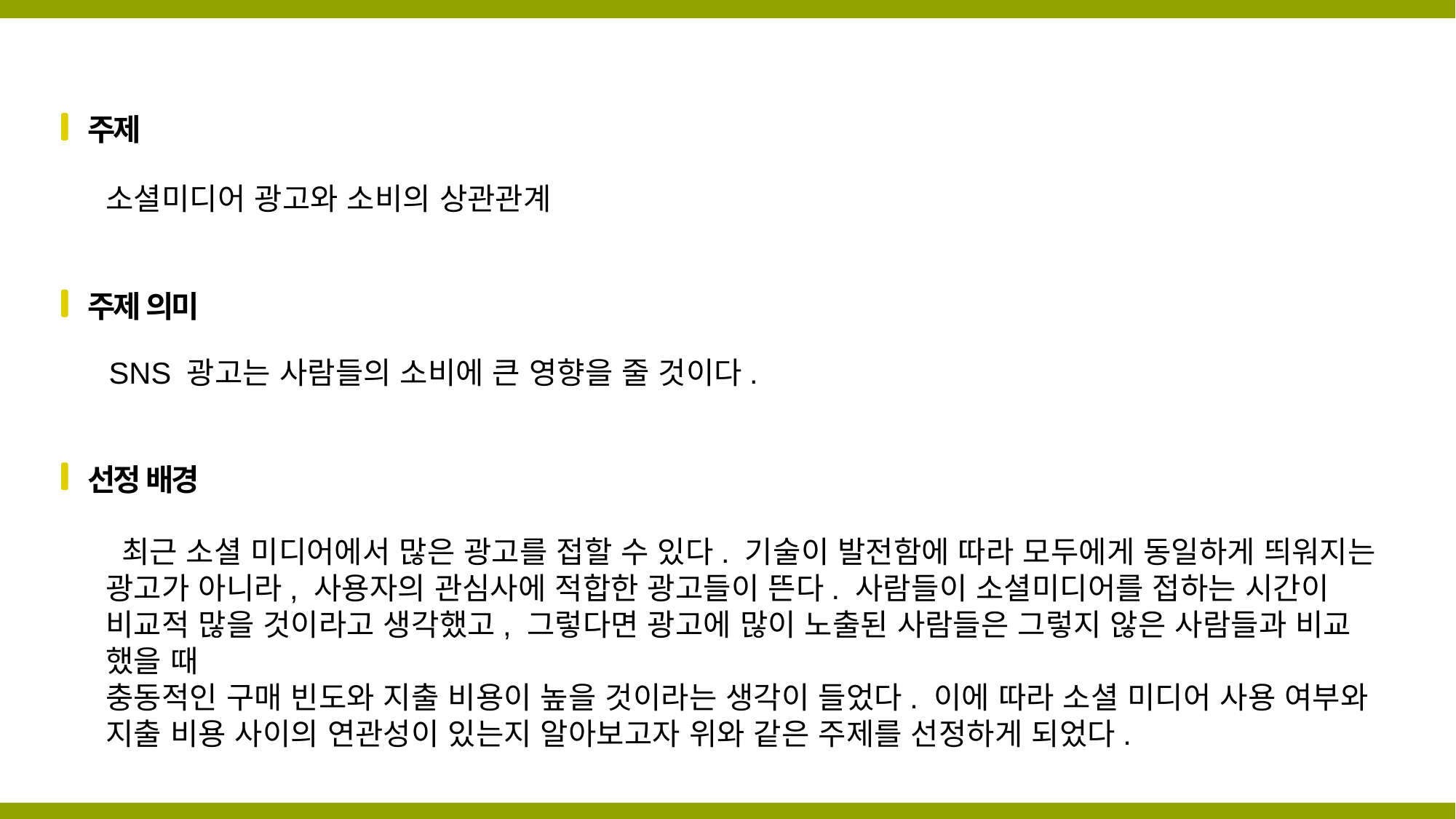

주제

소셜미디어 광고와 소비의 상관관계
주제 의미

SNS 광고는 사람들의 소비에 큰 영향을 줄 것이다.
선정 배경

 최근 소셜 미디어에서 많은 광고를 접할 수 있다. 기술이 발전함에 따라 모두에게 동일하게 띄워지는
광고가 아니라, 사용자의 관심사에 적합한 광고들이 뜬다. 사람들이 소셜미디어를 접하는 시간이 비교적 많을 것이라고 생각했고, 그렇다면 광고에 많이 노출된 사람들은 그렇지 않은 사람들과 비교 했을 때
충동적인 구매 빈도와 지출 비용이 높을 것이라는 생각이 들었다. 이에 따라 소셜 미디어 사용 여부와
지출 비용 사이의 연관성이 있는지 알아보고자 위와 같은 주제를 선정하게 되었다.